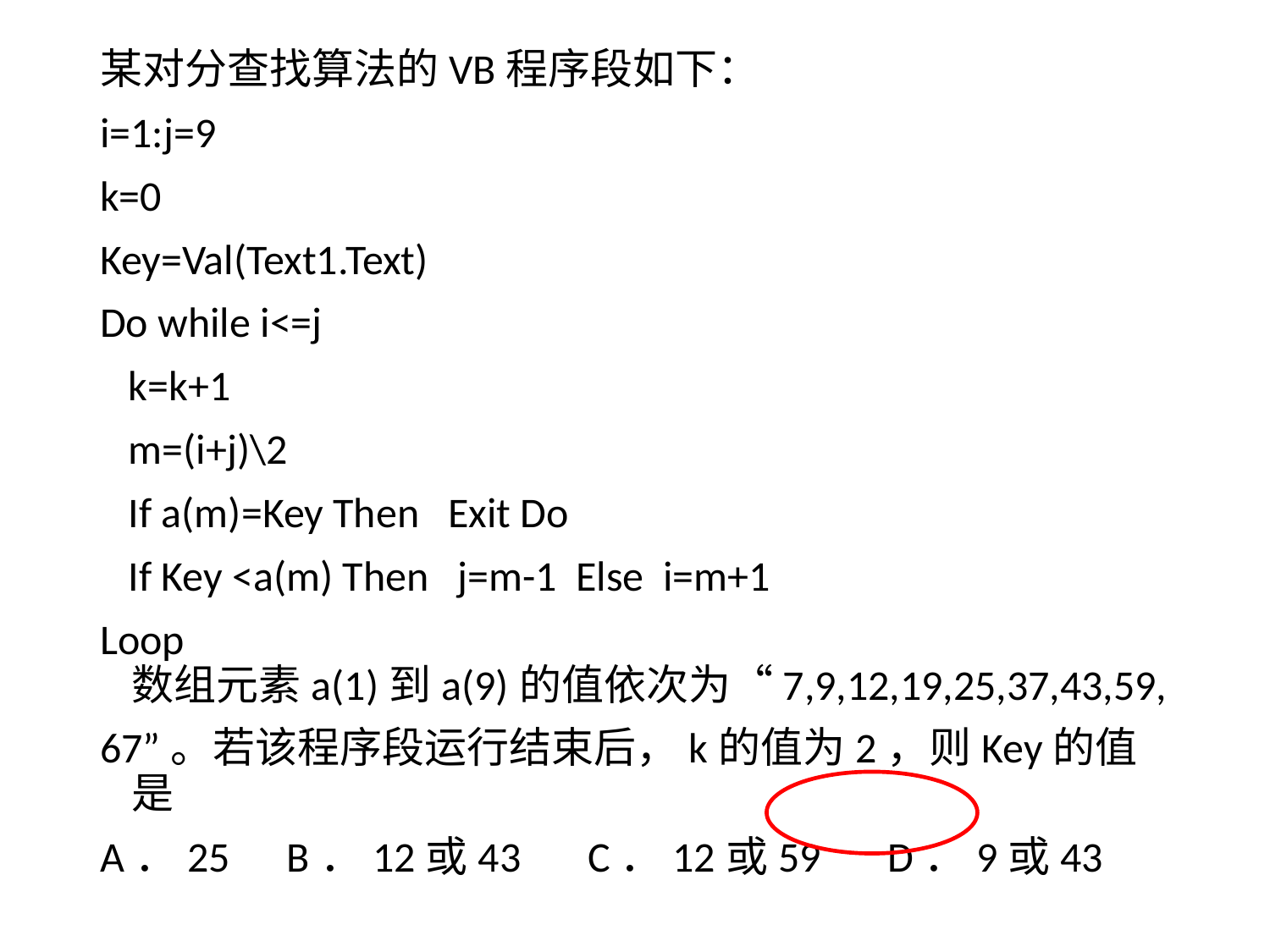

某对分查找算法的VB程序段如下：
i=1:j=9
k=0
Key=Val(Text1.Text)
Do while i<=j
   k=k+1
   m=(i+j)\2
   If a(m)=Key Then   Exit Do
   If Key <a(m) Then   j=m-1  Else  i=m+1
Loop
数组元素a(1)到a(9)的值依次为“7,9,12,19,25,37,43,59,
67”。若该程序段运行结束后，k的值为2，则Key的值是
A．25      B．12或43       C．12或59       D．9或43